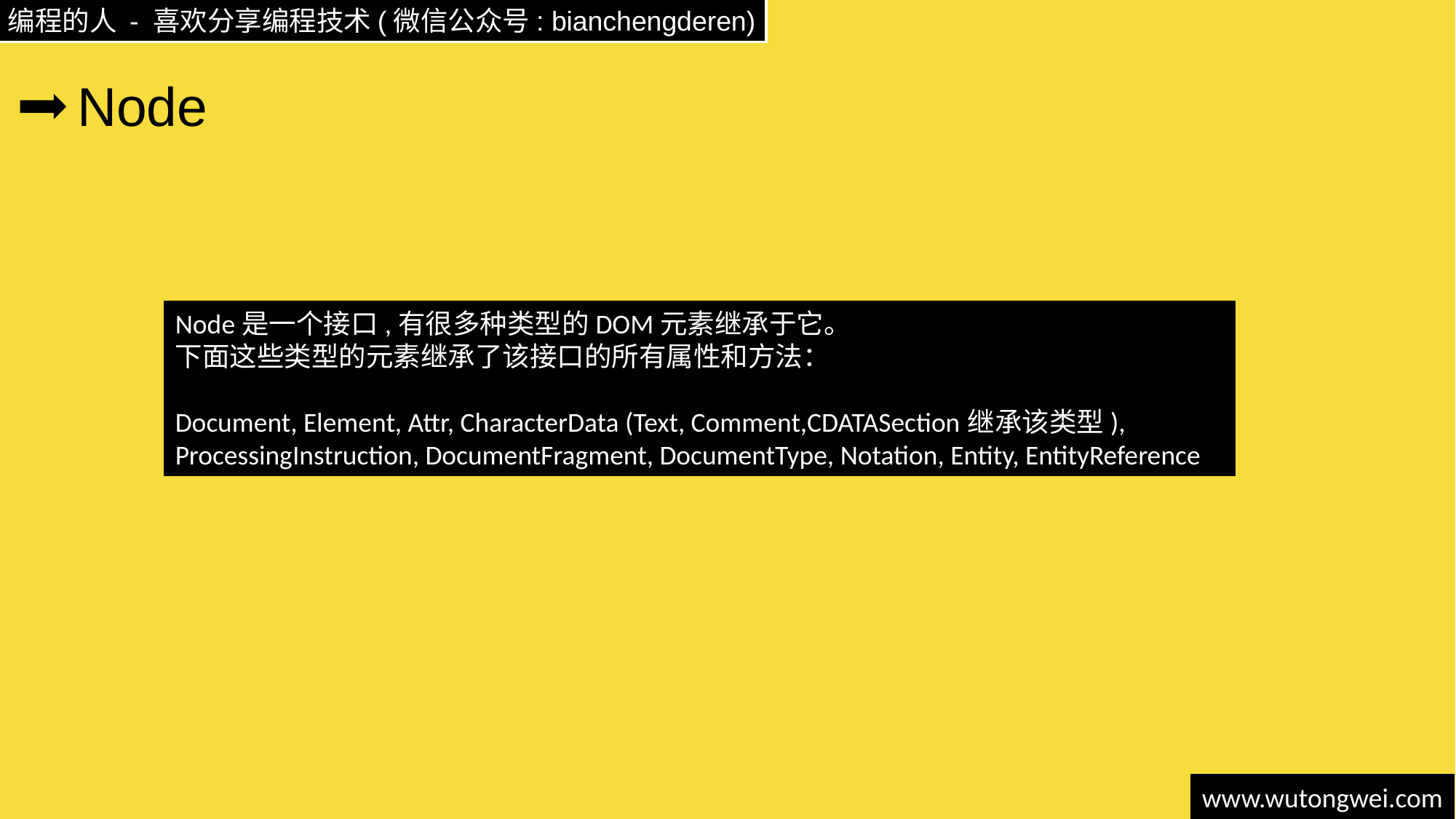

# Node
Node是一个接口,有很多种类型的DOM元素继承于它。
下面这些类型的元素继承了该接口的所有属性和方法：

Document, Element, Attr, CharacterData (Text, Comment,CDATASection继承该类型), ProcessingInstruction, DocumentFragment, DocumentType, Notation, Entity, EntityReference